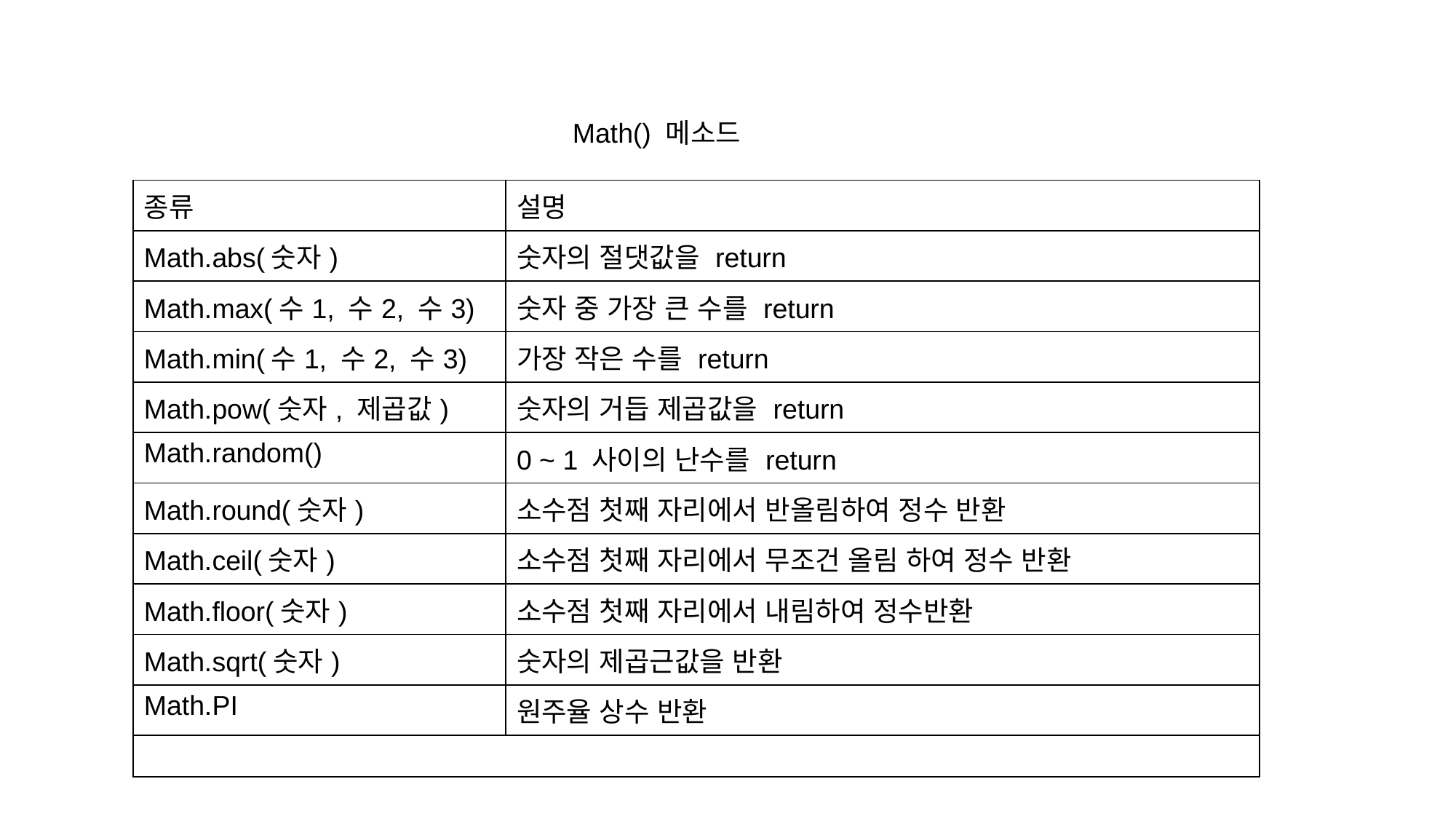

Math() 메소드
| 종류 | 설명 |
| --- | --- |
| Math.abs(숫자) | 숫자의 절댓값을 return |
| Math.max(수1, 수2, 수3) | 숫자 중 가장 큰 수를 return |
| Math.min(수1, 수2, 수3) | 가장 작은 수를 return |
| Math.pow(숫자, 제곱값) | 숫자의 거듭 제곱값을 return |
| Math.random() | 0 ~ 1 사이의 난수를 return |
| Math.round(숫자) | 소수점 첫째 자리에서 반올림하여 정수 반환 |
| Math.ceil(숫자) | 소수점 첫째 자리에서 무조건 올림 하여 정수 반환 |
| Math.floor(숫자) | 소수점 첫째 자리에서 내림하여 정수반환 |
| Math.sqrt(숫자) | 숫자의 제곱근값을 반환 |
| Math.PI | 원주율 상수 반환 |
|  |  |